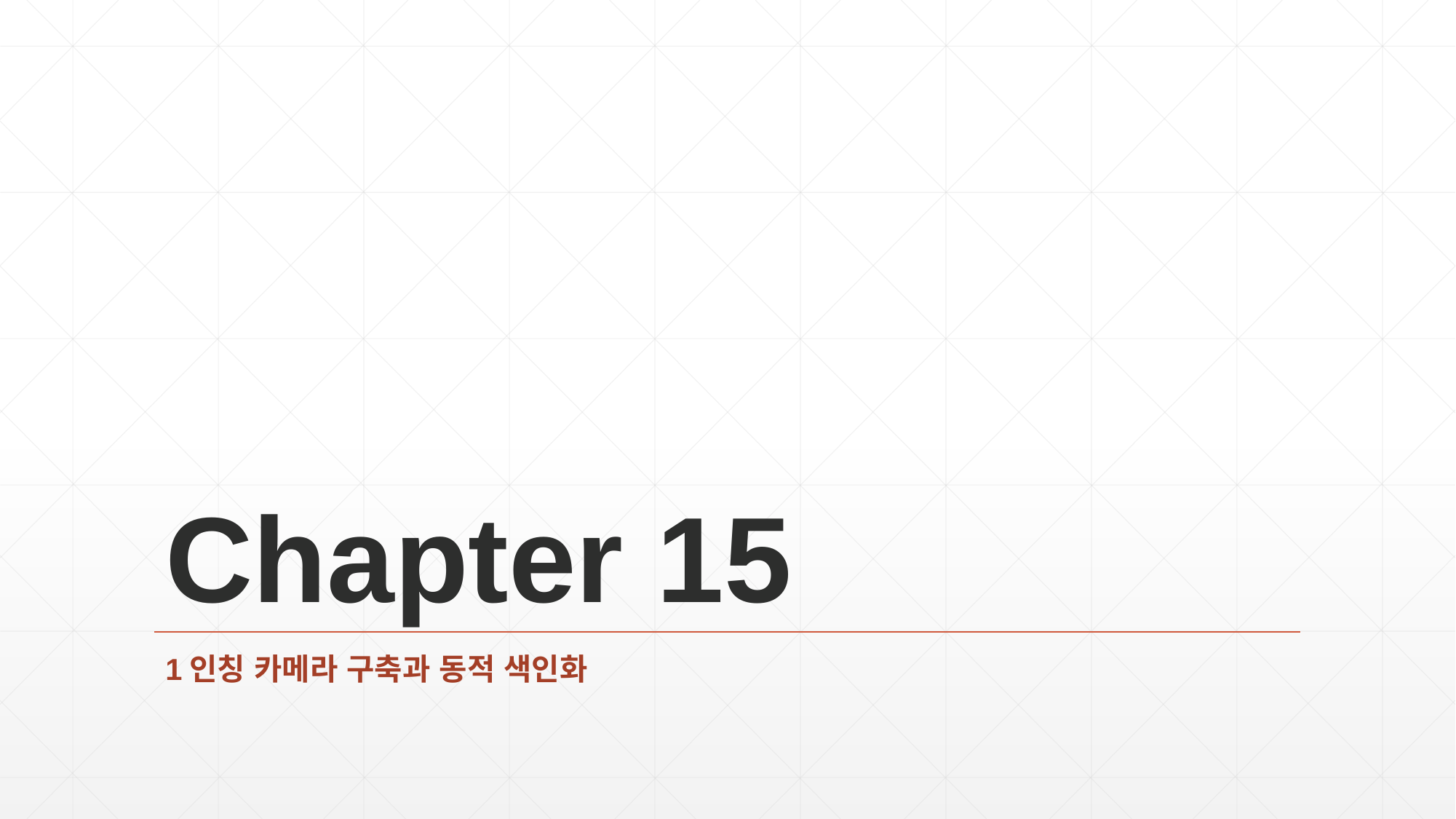

# Chapter 15
1인칭 카메라 구축과 동적 색인화